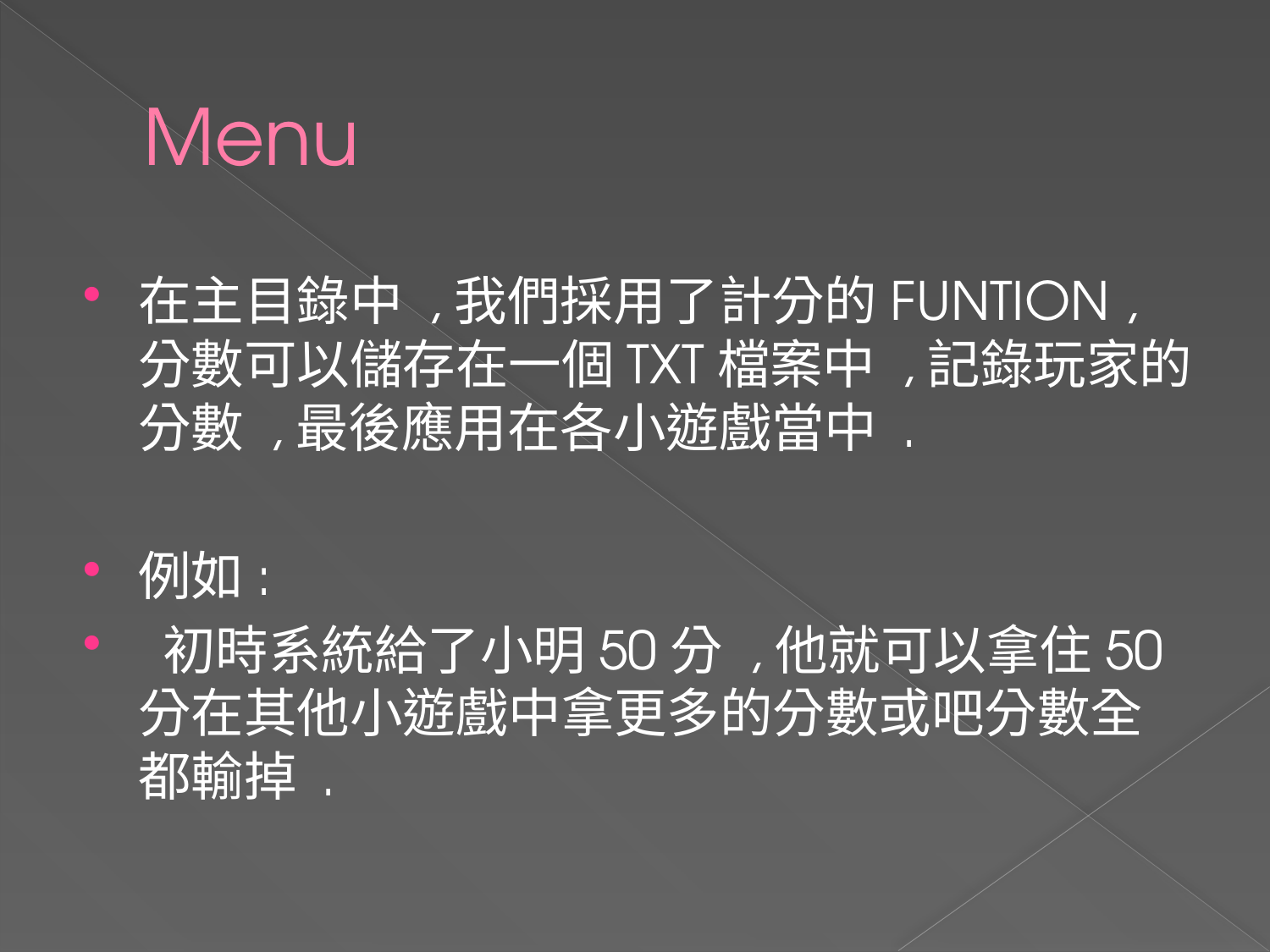

# Menu
在主目錄中 ,我們採用了計分的FUNTION ,分數可以儲存在一個TXT檔案中 ,記錄玩家的分數 ,最後應用在各小遊戲當中 .

例如:
 初時系統給了小明50分 ,他就可以拿住50分在其他小遊戲中拿更多的分數或吧分數全都輸掉 .